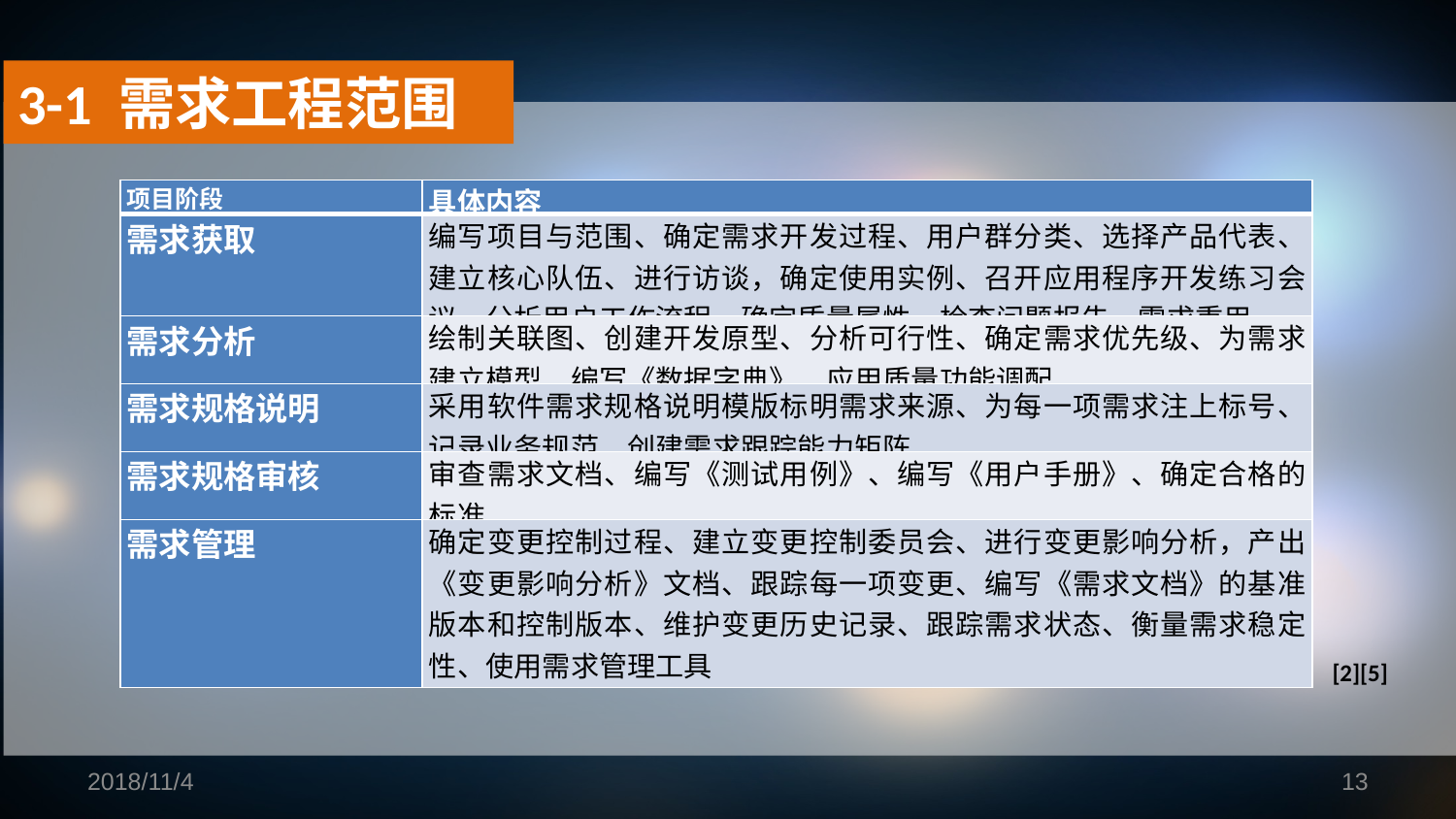

3-1 需求工程范围

| 项目阶段 | 具体内容 |
| --- | --- |
| 需求获取 | 编写项目与范围、确定需求开发过程、用户群分类、选择产品代表、建立核心队伍、进行访谈，确定使用实例、召开应用程序开发练习会议、分析用户工作流程、确定质量属性、检查问题报告、需求重用 |
| 需求分析 | 绘制关联图、创建开发原型、分析可行性、确定需求优先级、为需求建立模型、编写《数据字典》、应用质量功能调配 |
| 需求规格说明 | 采用软件需求规格说明模版标明需求来源、为每一项需求注上标号、记录业务规范、创建需求跟踪能力矩阵 |
| 需求规格审核 | 审查需求文档、编写《测试用例》、编写《用户手册》、确定合格的标准 |
| 需求管理 | 确定变更控制过程、建立变更控制委员会、进行变更影响分析，产出《变更影响分析》文档、跟踪每一项变更、编写《需求文档》的基准版本和控制版本、维护变更历史记录、跟踪需求状态、衡量需求稳定性、使用需求管理工具 |
[2][5]
2018/11/4
13